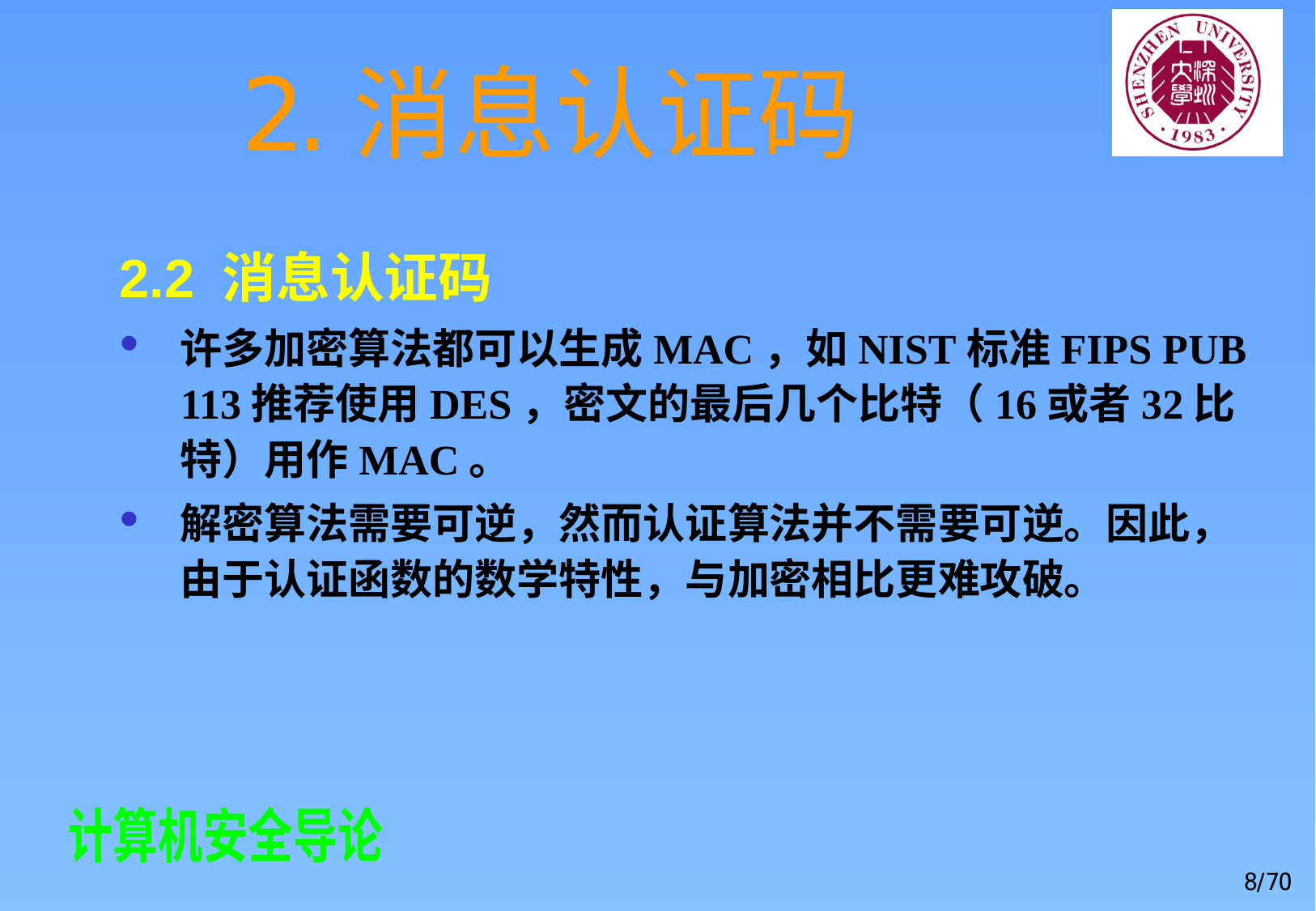

# 2.消息认证码
2.2 消息认证码
许多加密算法都可以生成MAC，如NIST标准FIPS PUB 113推荐使用DES，密文的最后几个比特（16或者32比特）用作MAC。
解密算法需要可逆，然而认证算法并不需要可逆。因此，由于认证函数的数学特性，与加密相比更难攻破。
8/70